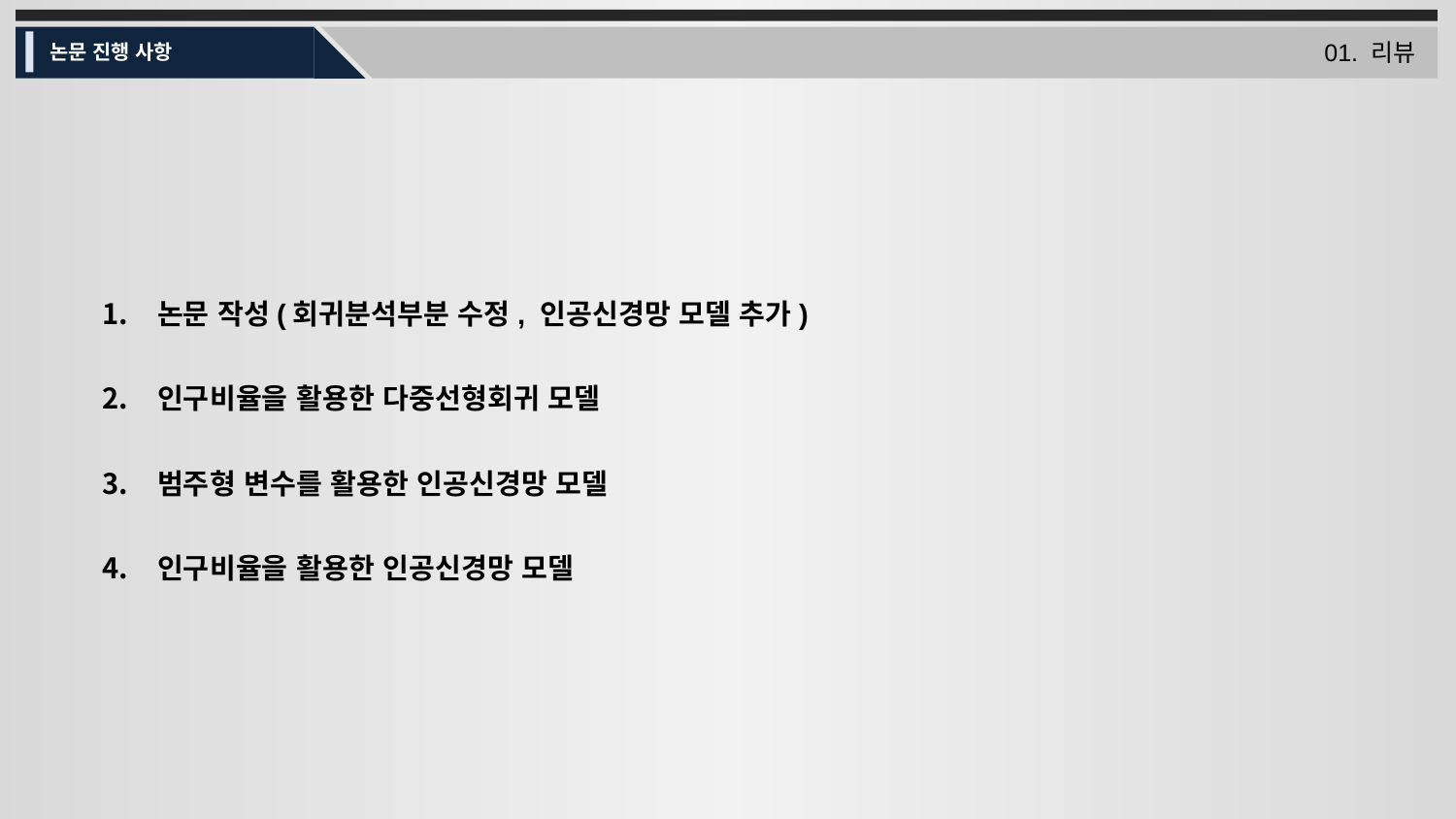

01. 리뷰

논문 진행 사항
논문 작성(회귀분석부분 수정, 인공신경망 모델 추가)
인구비율을 활용한 다중선형회귀 모델
범주형 변수를 활용한 인공신경망 모델
인구비율을 활용한 인공신경망 모델